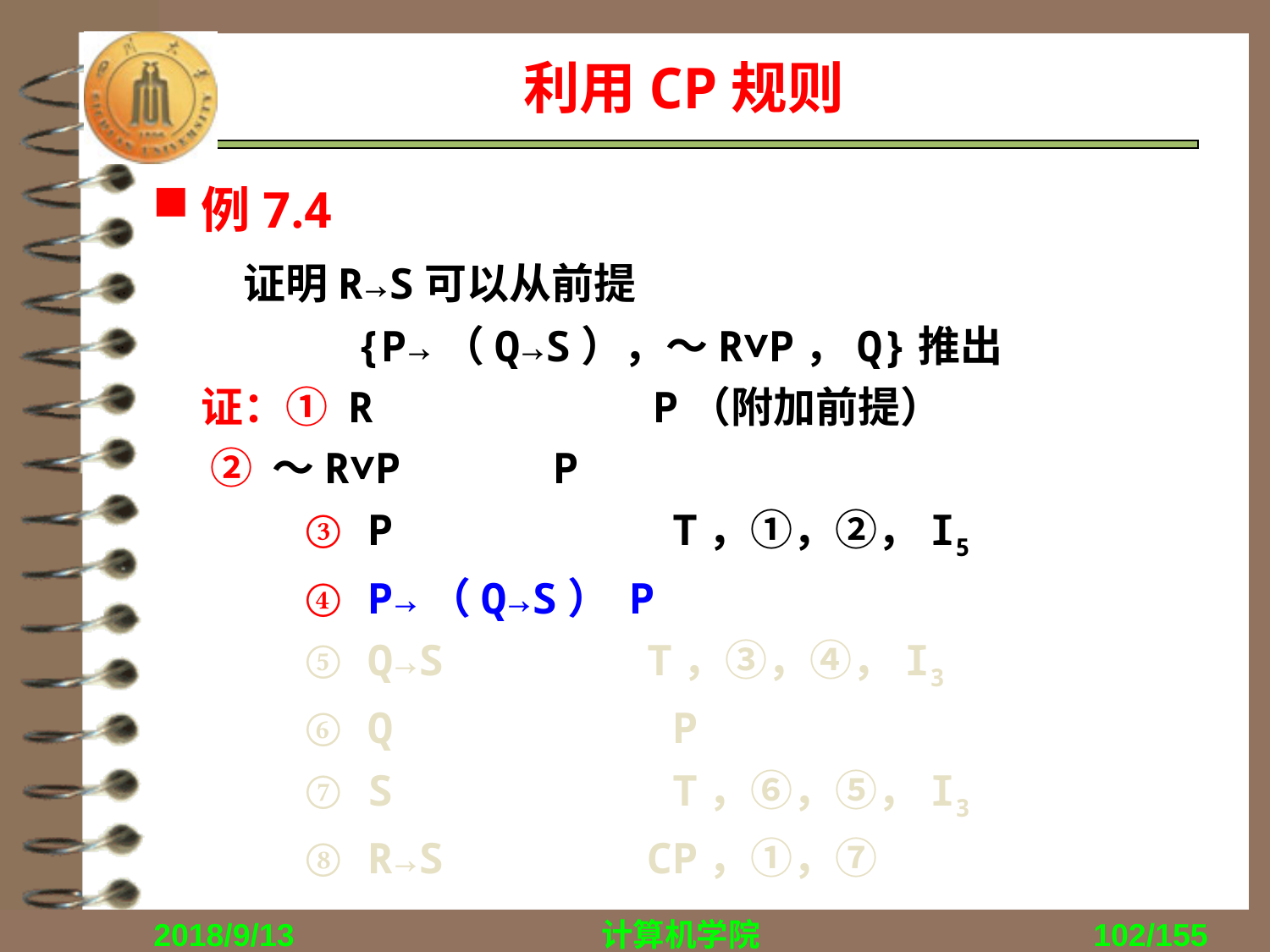

# 利用CP规则
例7.4
       证明R→S可以从前提
        {P→（Q→S），～R∨P，Q}推出
    证：① R           P（附加前提）
      ② ～R∨P      P
      ③ P           T，①，②，I5
      ④ P→（Q→S） P
      ⑤ Q→S        T，③，④，I3
      ⑥ Q           P
      ⑦ S           T，⑥，⑤，I3
      ⑧ R→S        CP，①，⑦
2018/9/13
计算机学院
102/155